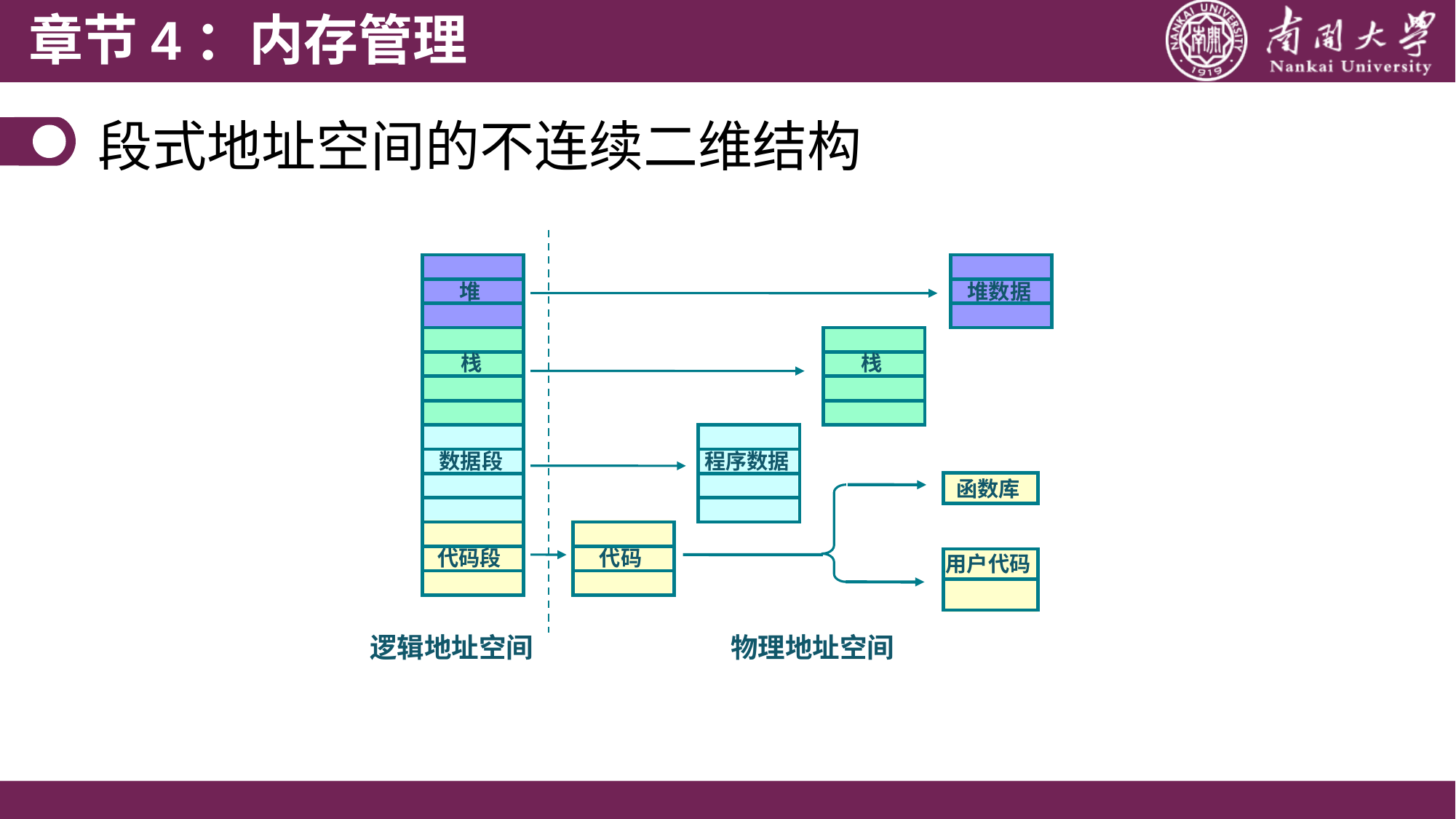

章节4：内存管理
段式地址空间的不连续二维结构

堆数据

栈

程序数据

函数库

代码

用户代码

物理地址空间

堆

栈

数据段

代码段

逻辑地址空间